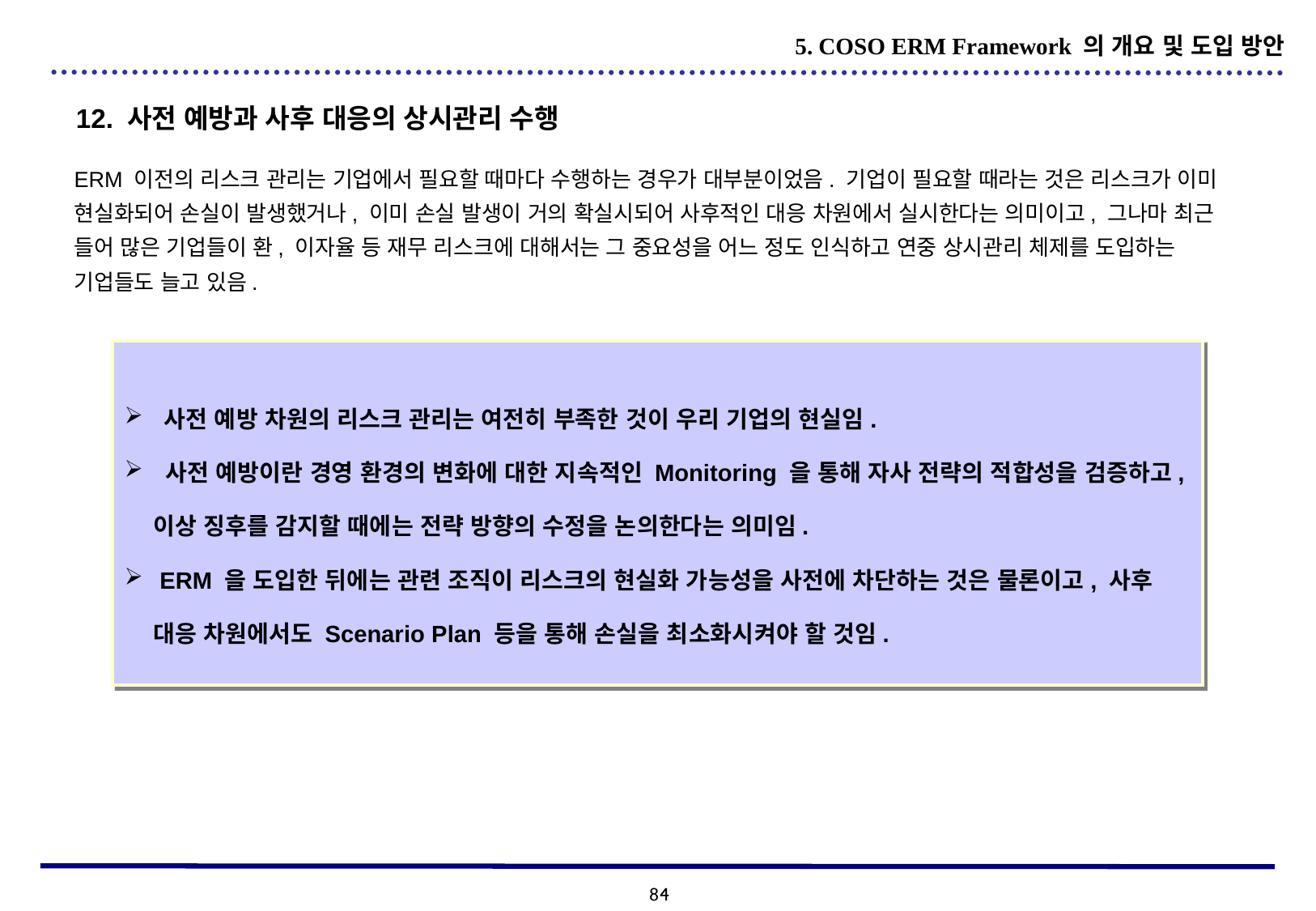

5. COSO ERM Framework 의 개요 및 도입 방안
12. 사전 예방과 사후 대응의 상시관리 수행
ERM 이전의 리스크 관리는 기업에서 필요할 때마다 수행하는 경우가 대부분이었음. 기업이 필요할 때라는 것은 리스크가 이미 현실화되어 손실이 발생했거나, 이미 손실 발생이 거의 확실시되어 사후적인 대응 차원에서 실시한다는 의미이고, 그나마 최근 들어 많은 기업들이 환, 이자율 등 재무 리스크에 대해서는 그 중요성을 어느 정도 인식하고 연중 상시관리 체제를 도입하는 기업들도 늘고 있음.
 사전 예방 차원의 리스크 관리는 여전히 부족한 것이 우리 기업의 현실임.
 사전 예방이란 경영 환경의 변화에 대한 지속적인 Monitoring 을 통해 자사 전략의 적합성을 검증하고, 이상 징후를 감지할 때에는 전략 방향의 수정을 논의한다는 의미임.
 ERM 을 도입한 뒤에는 관련 조직이 리스크의 현실화 가능성을 사전에 차단하는 것은 물론이고, 사후 대응 차원에서도 Scenario Plan 등을 통해 손실을 최소화시켜야 할 것임.